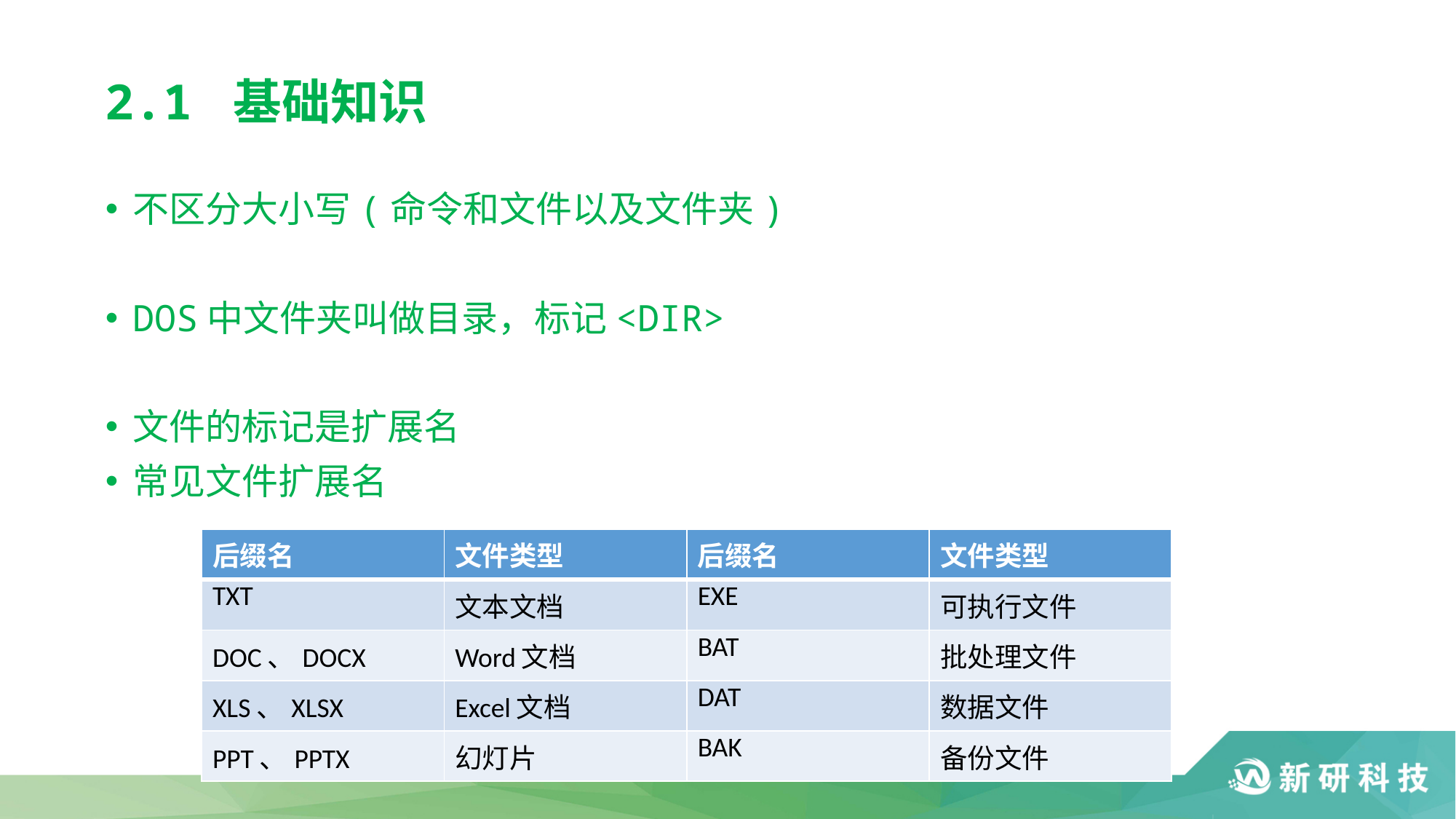

# 2.1 基础知识
不区分大小写(命令和文件以及文件夹)

DOS中文件夹叫做目录，标记<DIR>

文件的标记是扩展名
常见文件扩展名

| 后缀名 | 文件类型 | 后缀名 | 文件类型 |
| --- | --- | --- | --- |
| TXT | 文本文档 | EXE | 可执行文件 |
| DOC、DOCX | Word文档 | BAT | 批处理文件 |
| XLS、XLSX | Excel文档 | DAT | 数据文件 |
| PPT、PPTX | 幻灯片 | BAK | 备份文件 |